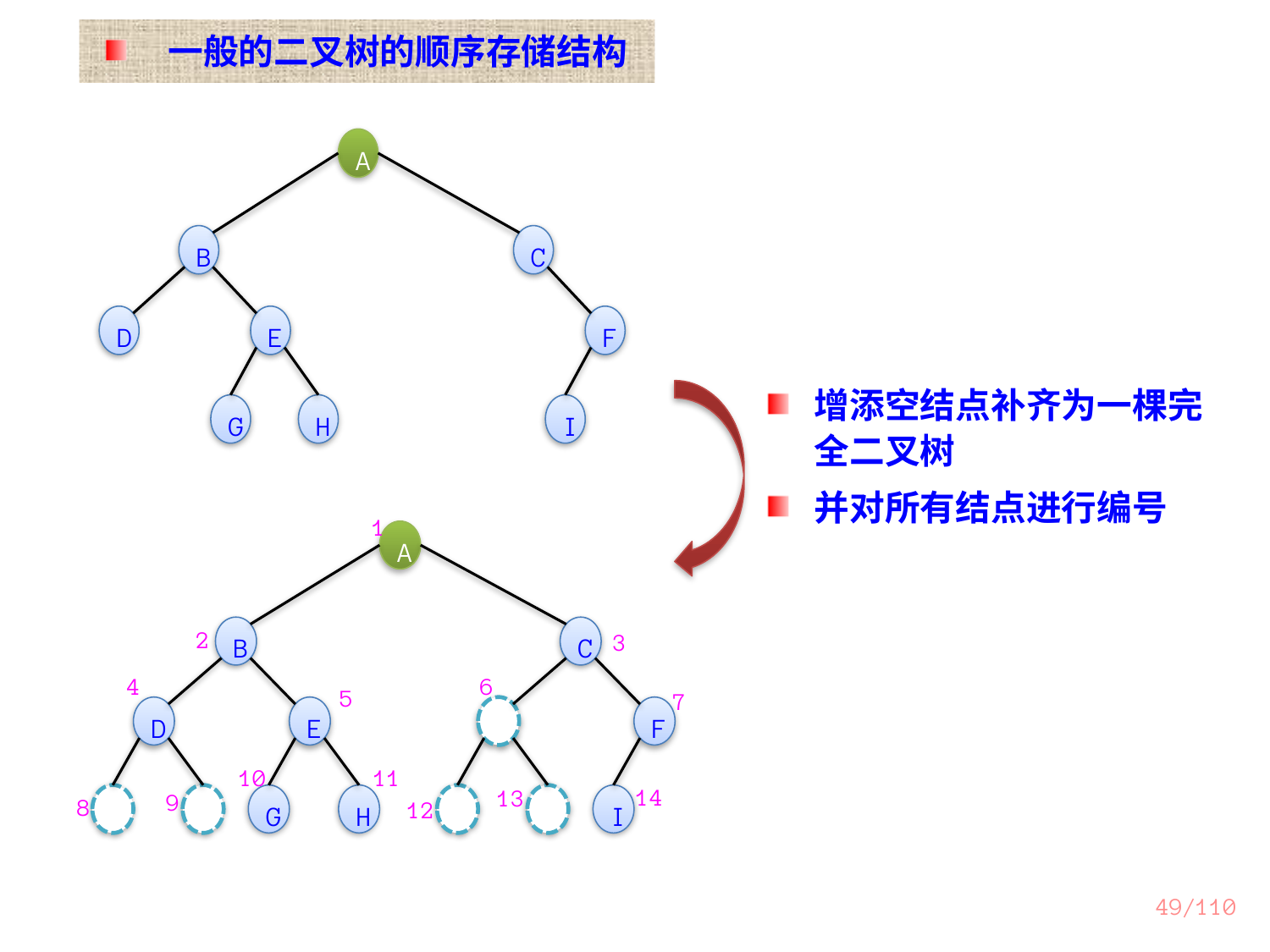

一般的二叉树的顺序存储结构
A
B
C
D
E
F
G
H
I
增添空结点补齐为一棵完全二叉树
并对所有结点进行编号

1
A
2
B
C
3
4
6
5
7
D
E

F
10
11
14
13
9
8

G
H

I
12
49/110